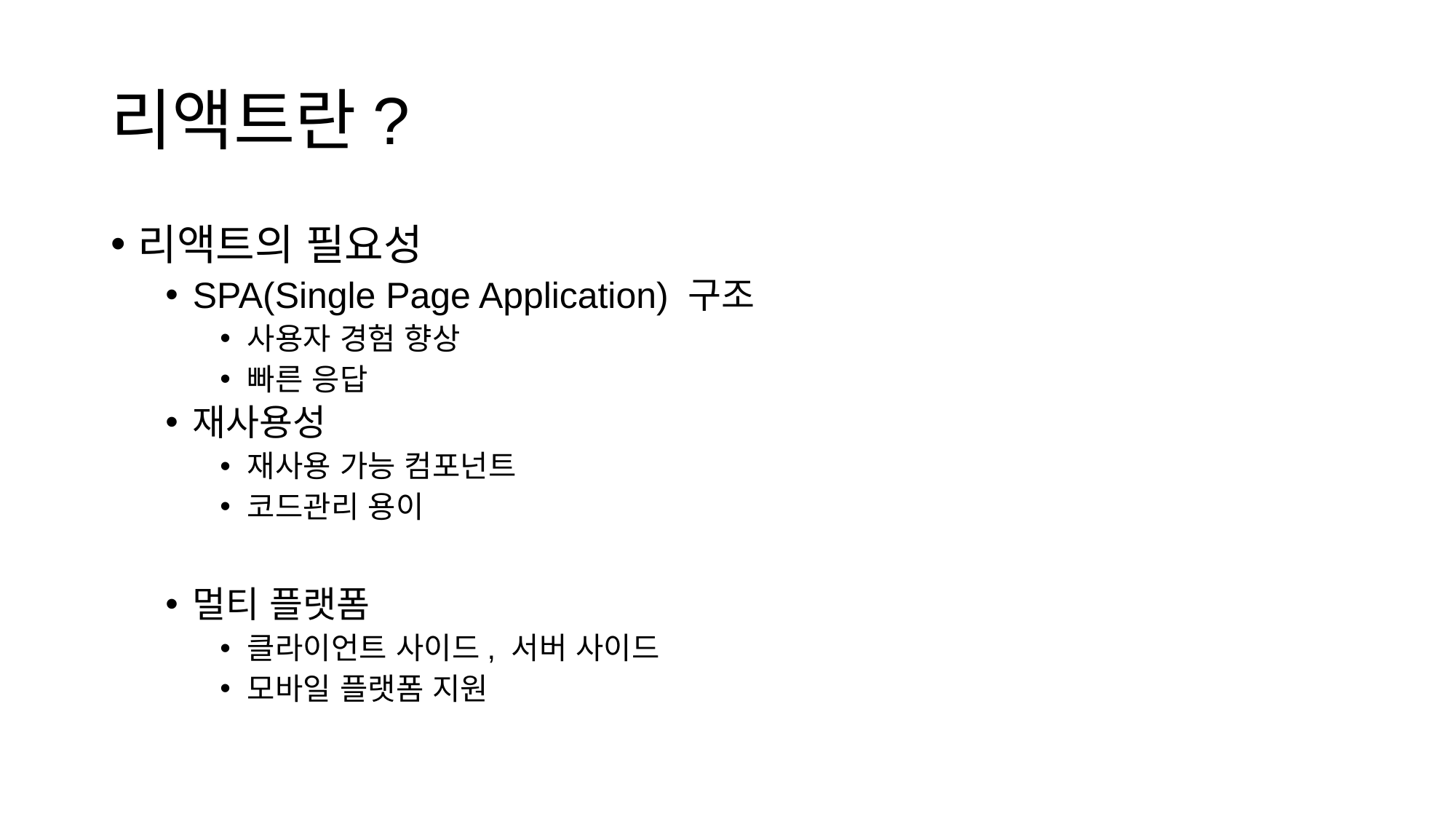

# 리액트란?
리액트의 필요성
SPA(Single Page Application) 구조
사용자 경험 향상
빠른 응답
재사용성
재사용 가능 컴포넌트
코드관리 용이

멀티 플랫폼
클라이언트 사이드, 서버 사이드
모바일 플랫폼 지원